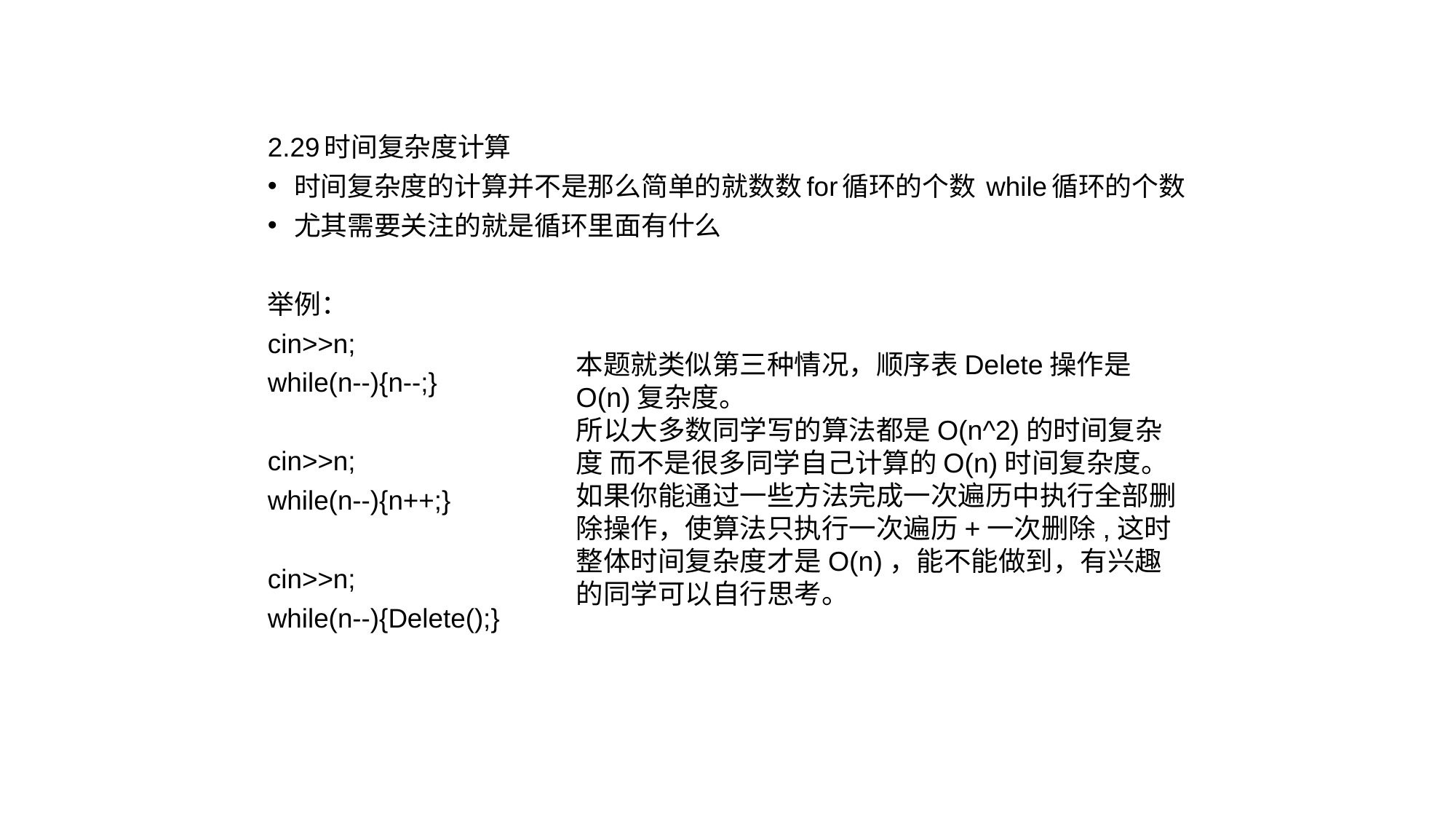

2.29时间复杂度计算
时间复杂度的计算并不是那么简单的就数数for循环的个数 while循环的个数
尤其需要关注的就是循环里面有什么

举例：
cin>>n;
while(n--){n--;}

cin>>n;
while(n--){n++;}

cin>>n;
while(n--){Delete();}

本题就类似第三种情况，顺序表Delete操作是O(n)复杂度。
所以大多数同学写的算法都是O(n^2)的时间复杂度 而不是很多同学自己计算的O(n)时间复杂度。
如果你能通过一些方法完成一次遍历中执行全部删除操作，使算法只执行一次遍历+一次删除,这时整体时间复杂度才是O(n)，能不能做到，有兴趣的同学可以自行思考。